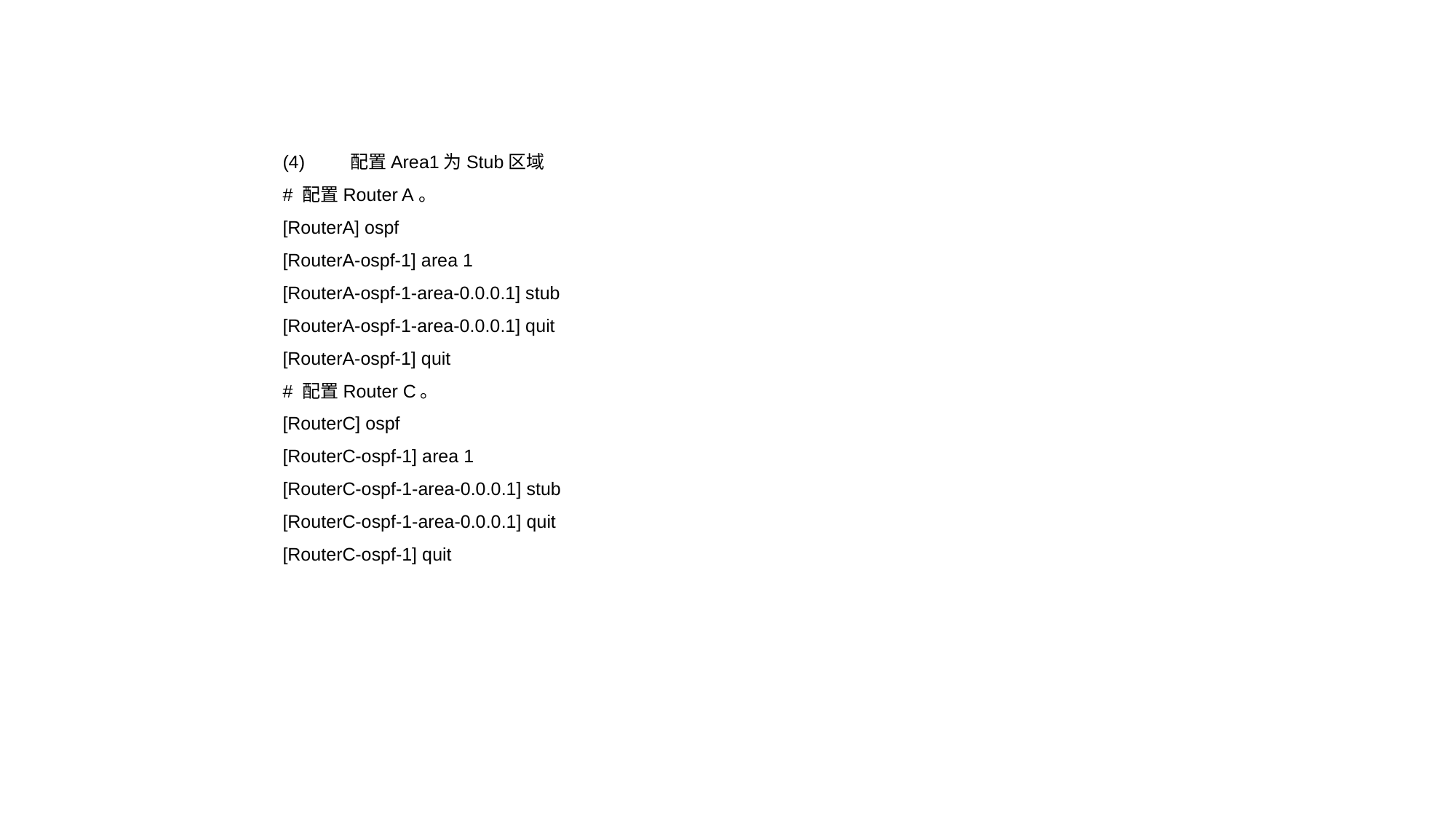

(4)        配置Area1为Stub区域
# 配置Router A。
[RouterA] ospf
[RouterA-ospf-1] area 1
[RouterA-ospf-1-area-0.0.0.1] stub
[RouterA-ospf-1-area-0.0.0.1] quit
[RouterA-ospf-1] quit
# 配置Router C。
[RouterC] ospf
[RouterC-ospf-1] area 1
[RouterC-ospf-1-area-0.0.0.1] stub
[RouterC-ospf-1-area-0.0.0.1] quit
[RouterC-ospf-1] quit